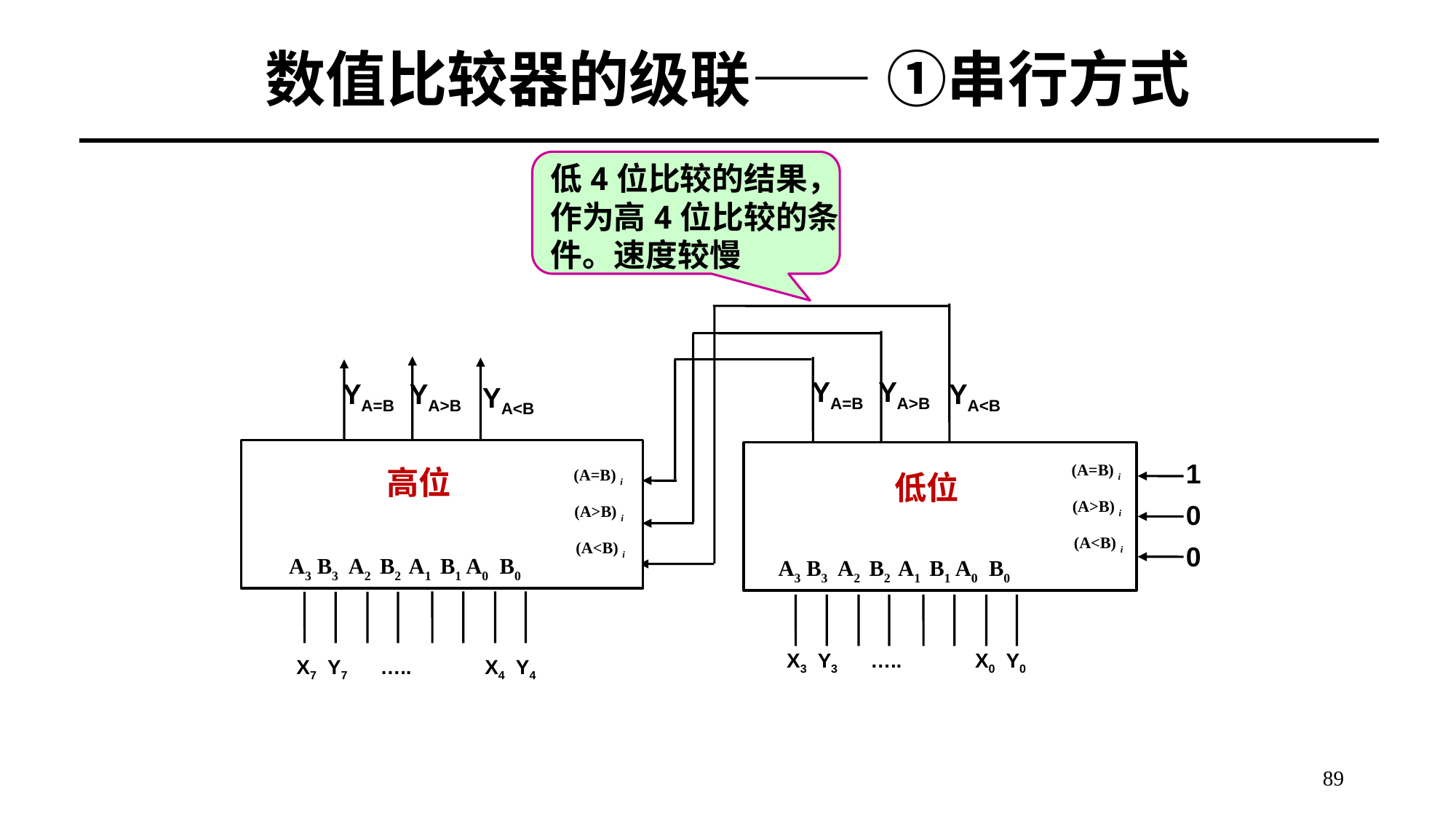

# 数值比较器的级联—— ①串行方式

低4位比较的结果，作为高4位比较的条件。速度较慢

YA>B
YA=B
YA>B
YA<B
YA=B
YA<B

(A=B) i
1
0
0
高位
(A=B) i
低位

(A>B) i
(A>B) i

A3 B3  A2  B2  A1  B1 A0  B0

A3 B3  A2  B2  A1  B1 A0  B0
(A<B) i
(A<B) i

X3  Y3          …..             X0  Y0
X7  Y7          …..             X4  Y4
89